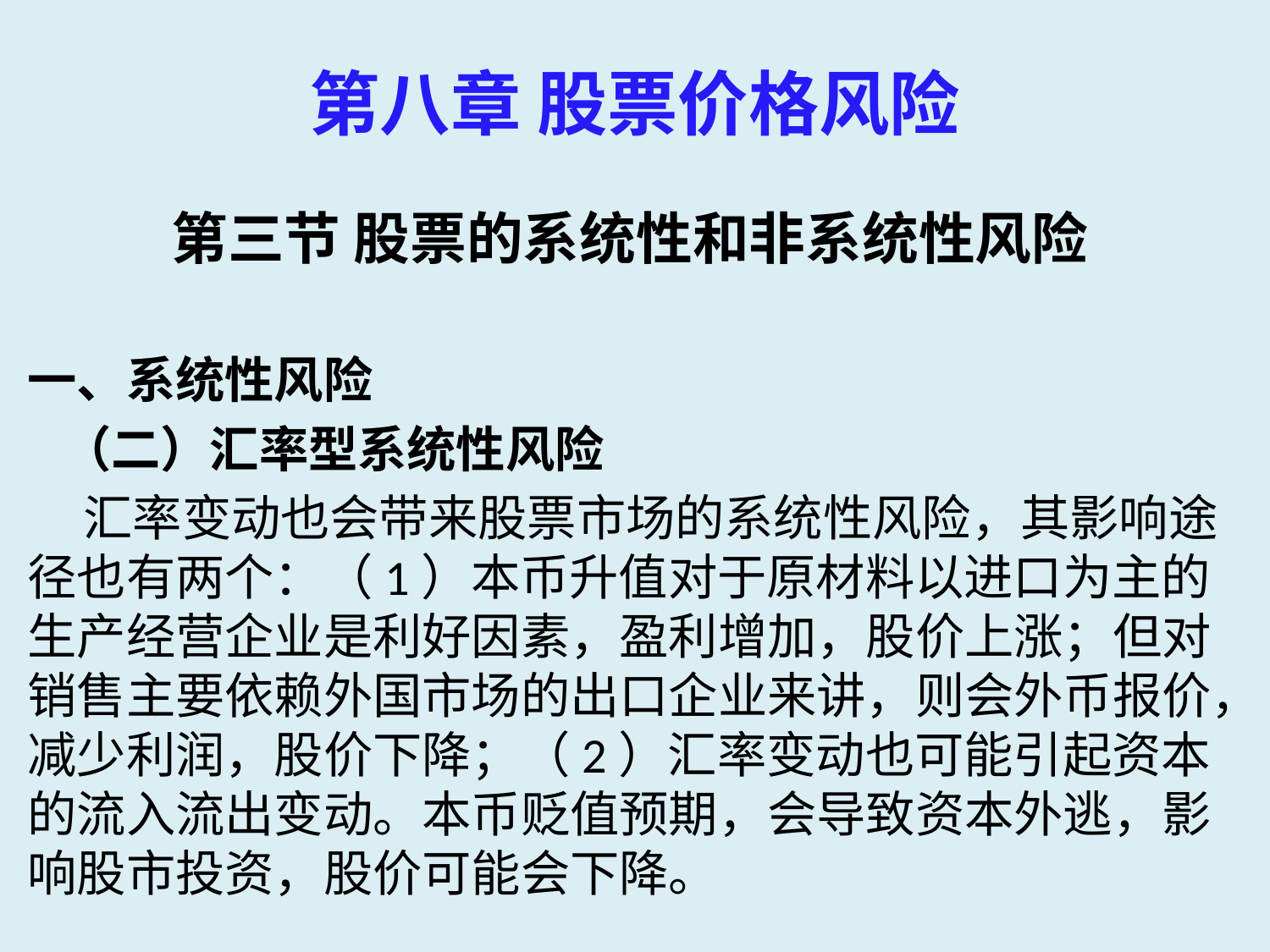

# 第八章 股票价格风险
第三节 股票的系统性和非系统性风险

一、系统性风险
  （二）汇率型系统性风险
    汇率变动也会带来股票市场的系统性风险，其影响途径也有两个：（1）本币升值对于原材料以进口为主的生产经营企业是利好因素，盈利增加，股价上涨；但对销售主要依赖外国市场的出口企业来讲，则会外币报价，减少利润，股价下降；（2）汇率变动也可能引起资本的流入流出变动。本币贬值预期，会导致资本外逃，影响股市投资，股价可能会下降。